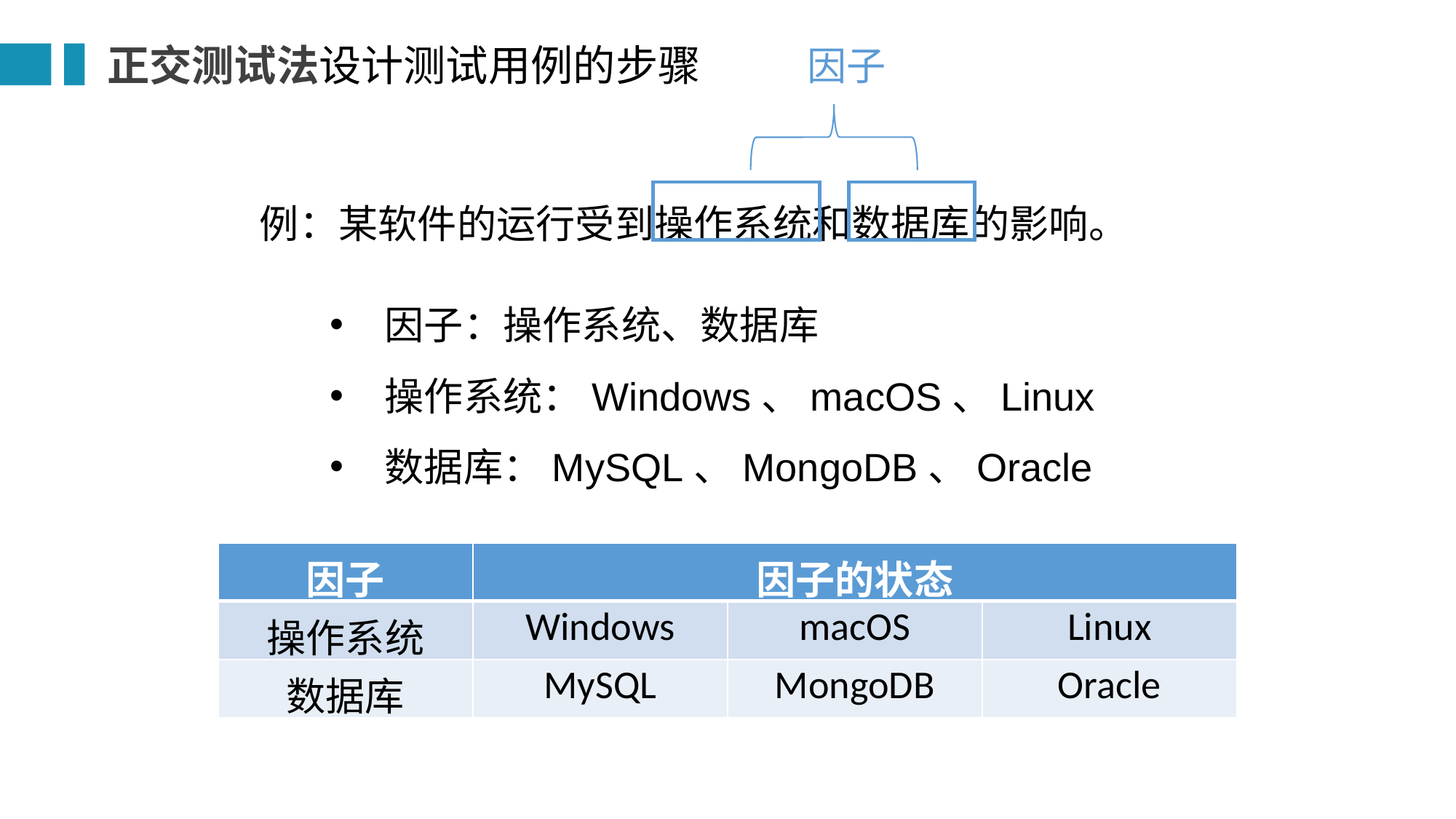

正交测试法设计测试用例的步骤

因子

例：某软件的运行受到操作系统和数据库的影响。

因子：操作系统、数据库
操作系统：Windows、macOS、Linux
数据库：MySQL、MongoDB、Oracle
| 因子 | 因子的状态 |  |  |
| --- | --- | --- | --- |
| 操作系统 | Windows | macOS | Linux |
| 数据库 | MySQL | MongoDB | Oracle |
101